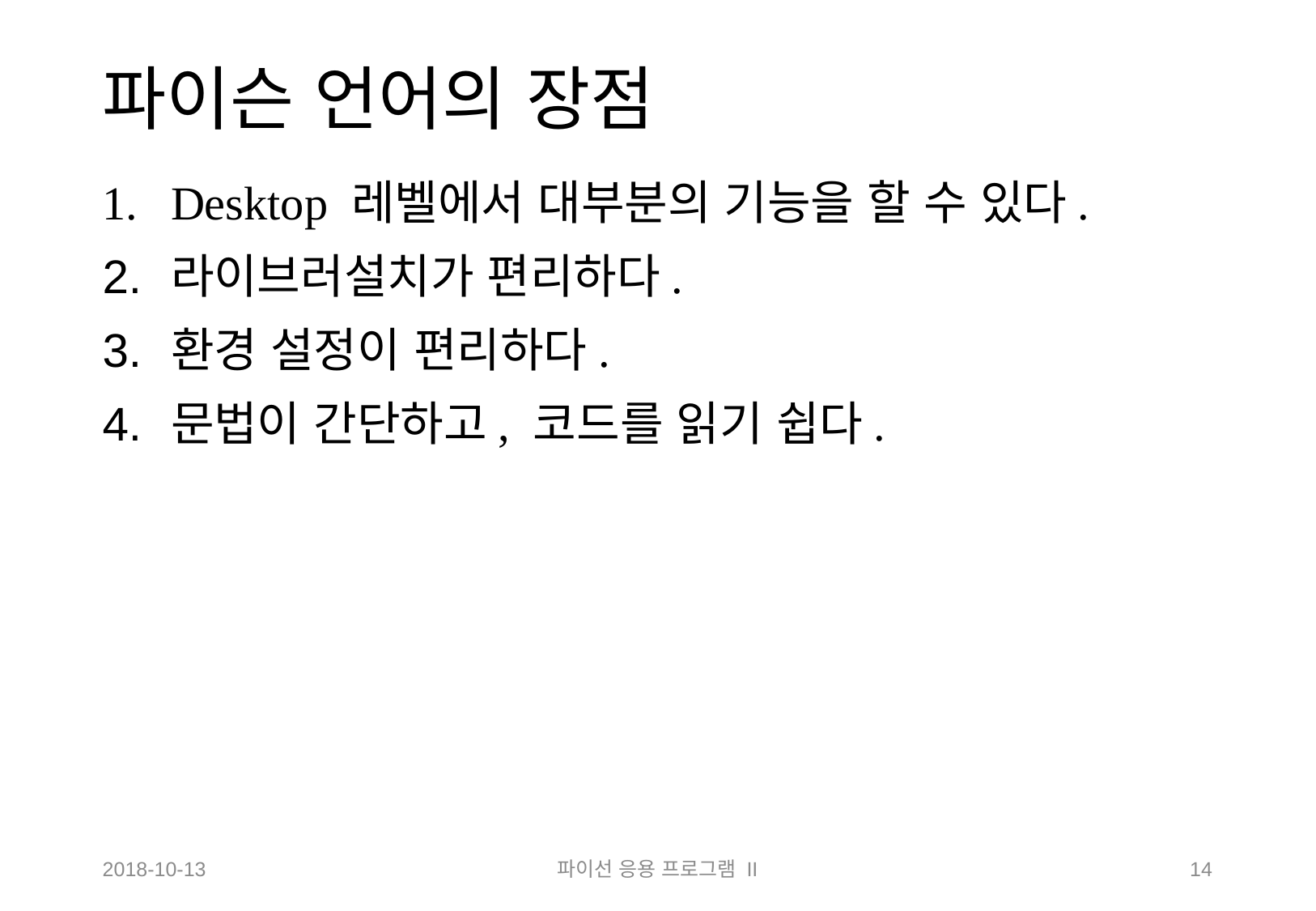

# 파이슨 언어의 장점
Desktop 레벨에서 대부분의 기능을 할 수 있다.
라이브러설치가 편리하다.
환경 설정이 편리하다.
문법이 간단하고, 코드를 읽기 쉽다.
2018-10-13
파이선 응용 프로그램 II
14